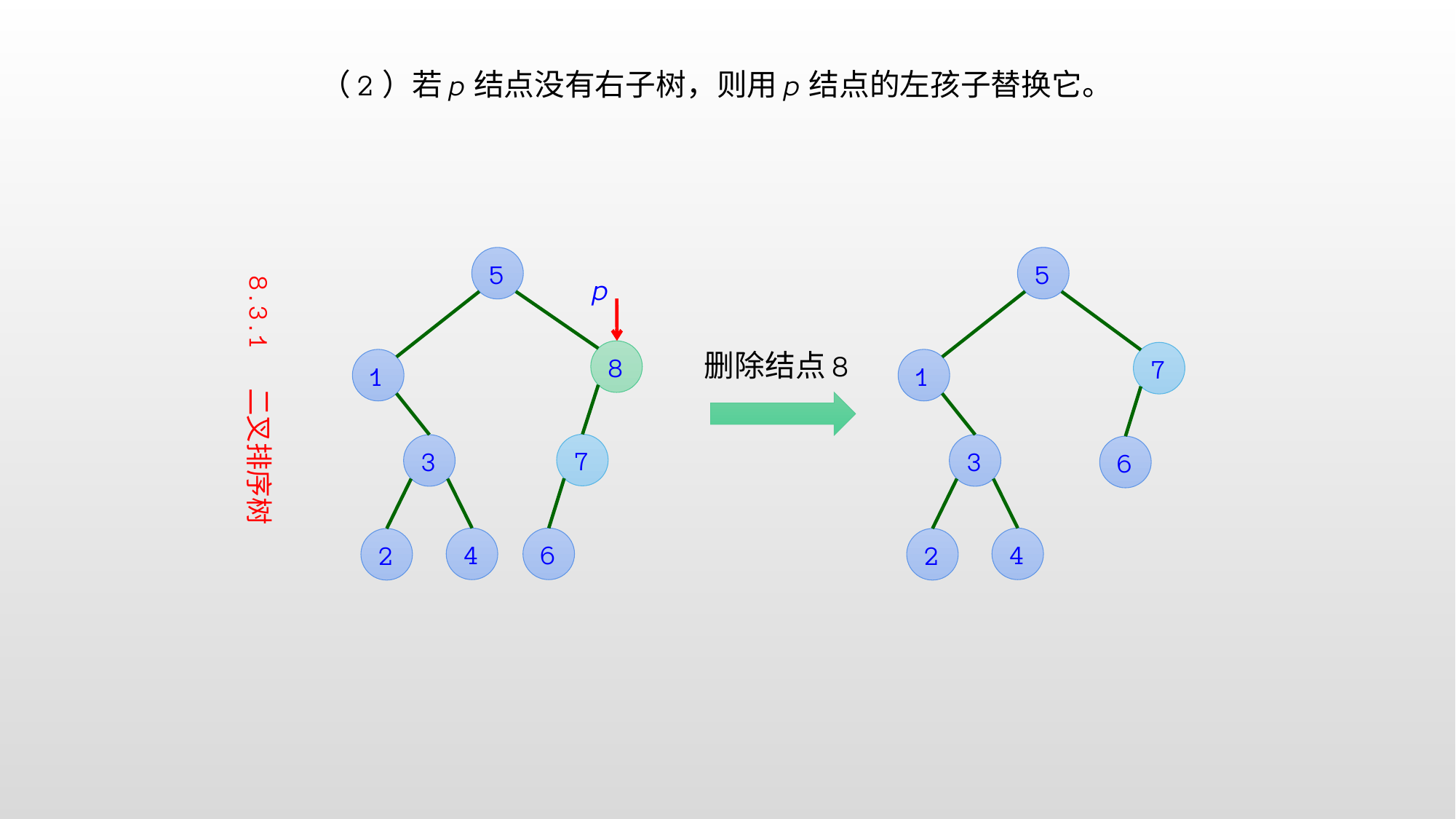

（2）若p结点没有右子树，则用p结点的左孩子替换它。
8.3.1  二叉排序树
5
p
8
1
7
3
4
6
2
5
7
1
3
6
4
2

删除结点8